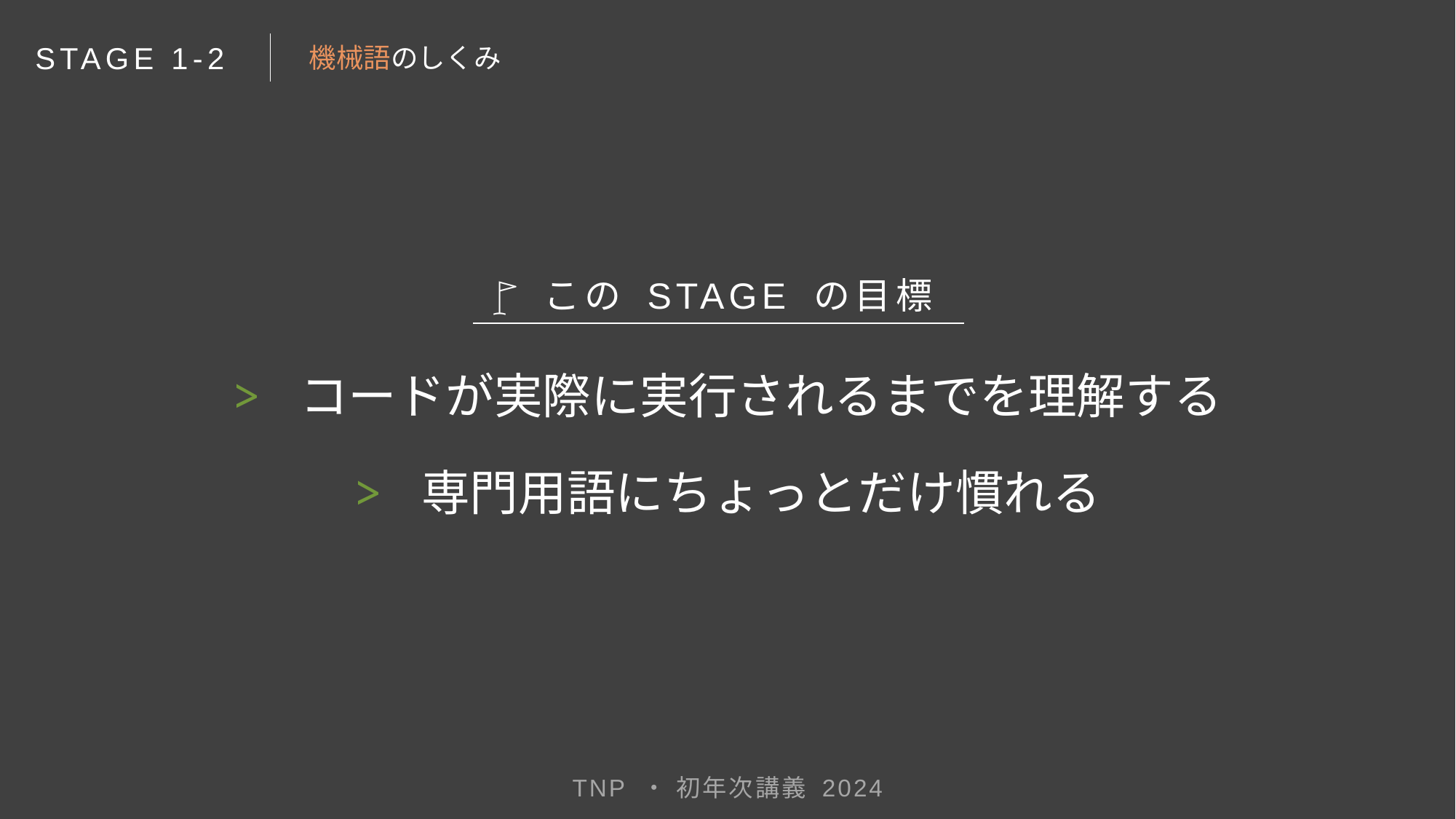

STAGE 1-2
機械語のしくみ
🚩 この STAGE の目標
>  コードが実際に実行されるまでを理解する
>  専門用語にちょっとだけ慣れる